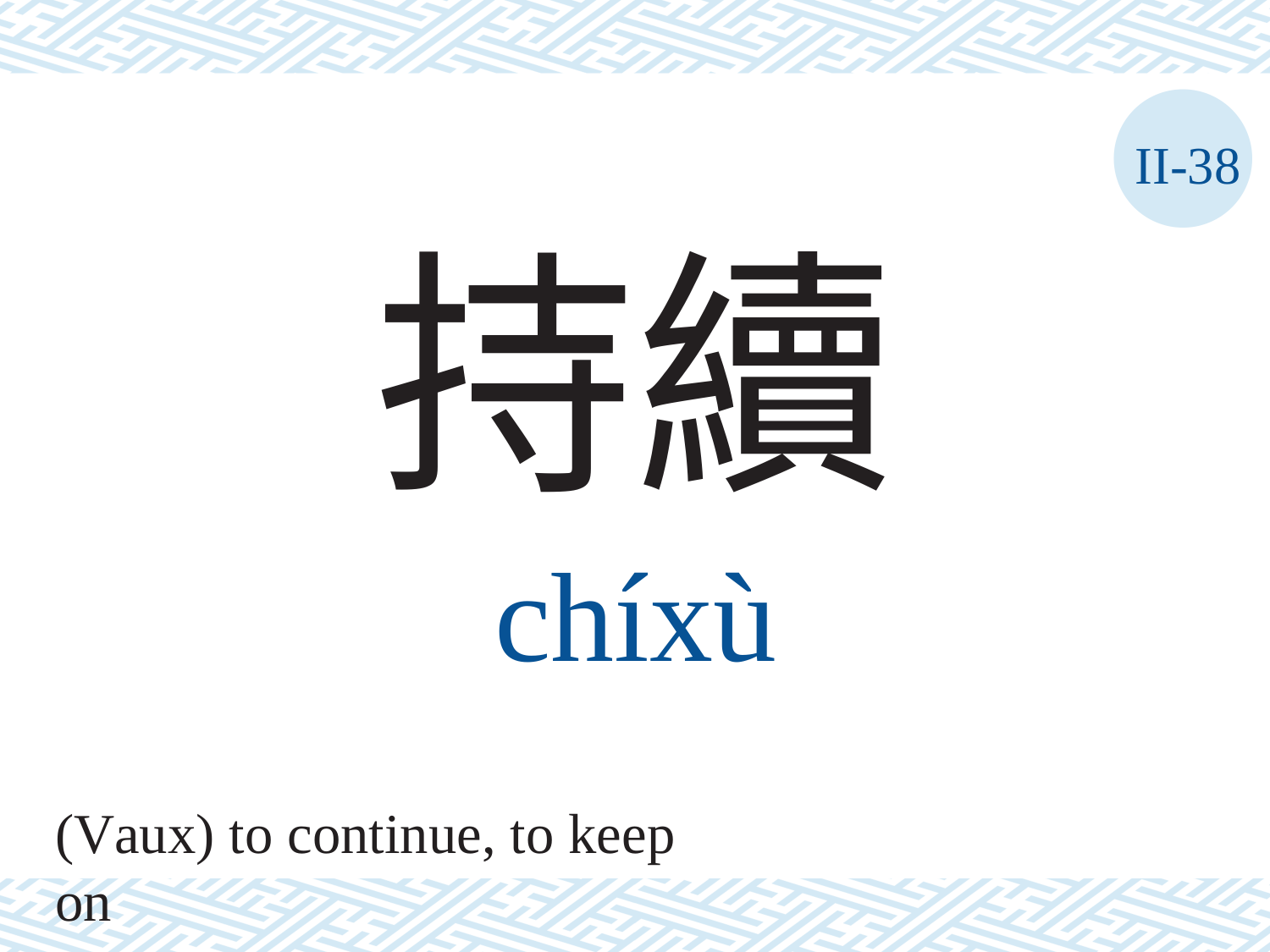

II-38
持續
chíxù
(Vaux) to continue, to keep on